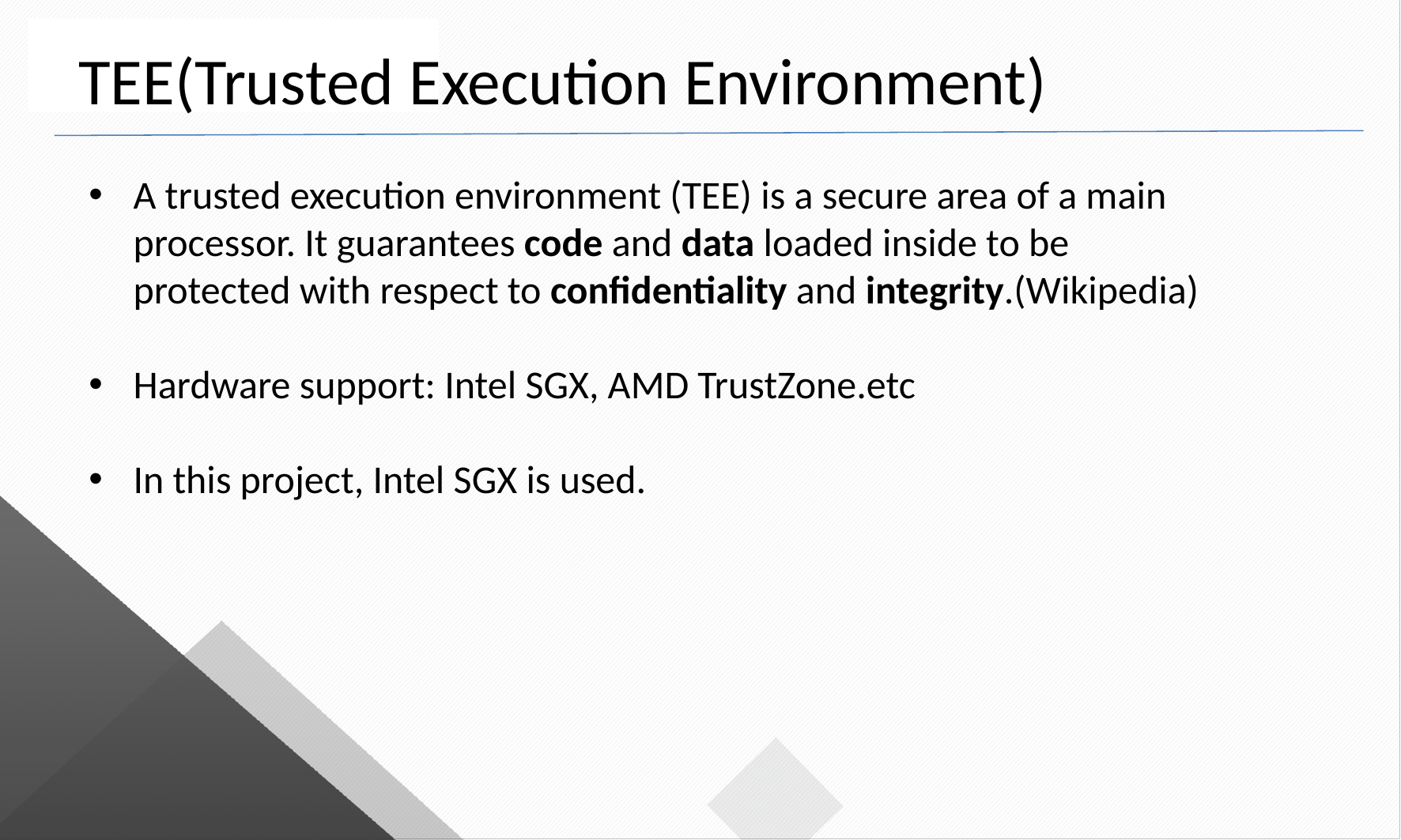

TEE(Trusted Execution Environment)
请输入您的标题内容

A trusted execution environment (TEE) is a secure area of a main processor. It guarantees code and data loaded inside to be protected with respect to confidentiality and integrity.(Wikipedia)

Hardware support: Intel SGX, AMD TrustZone.etc

In this project, Intel SGX is used.